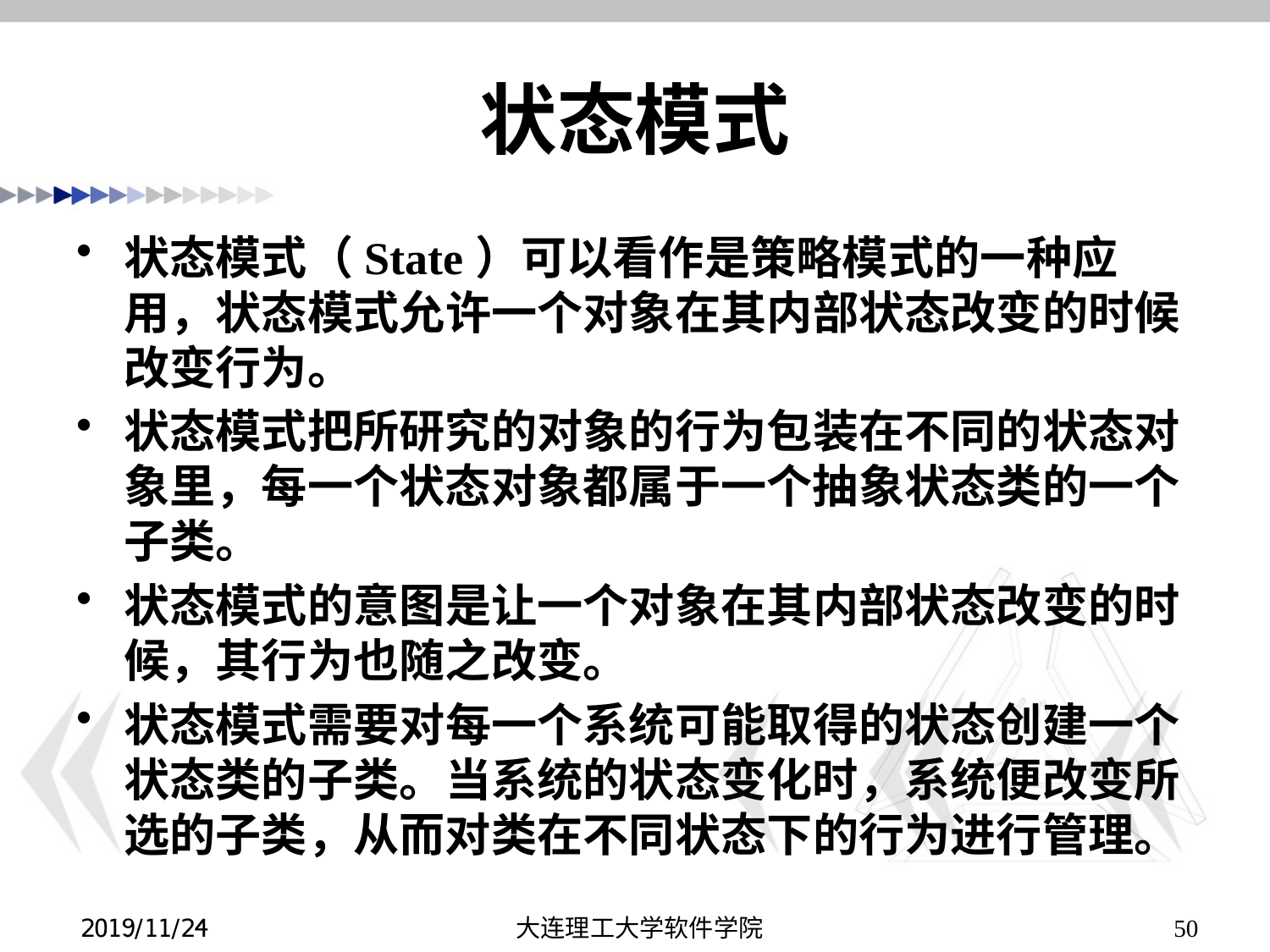

# 状态模式
状态模式（State）可以看作是策略模式的一种应用，状态模式允许一个对象在其内部状态改变的时候改变行为。
状态模式把所研究的对象的行为包装在不同的状态对象里，每一个状态对象都属于一个抽象状态类的一个子类。
状态模式的意图是让一个对象在其内部状态改变的时候，其行为也随之改变。
状态模式需要对每一个系统可能取得的状态创建一个状态类的子类。当系统的状态变化时，系统便改变所选的子类，从而对类在不同状态下的行为进行管理。

2019/11/24
大连理工大学软件学院
50